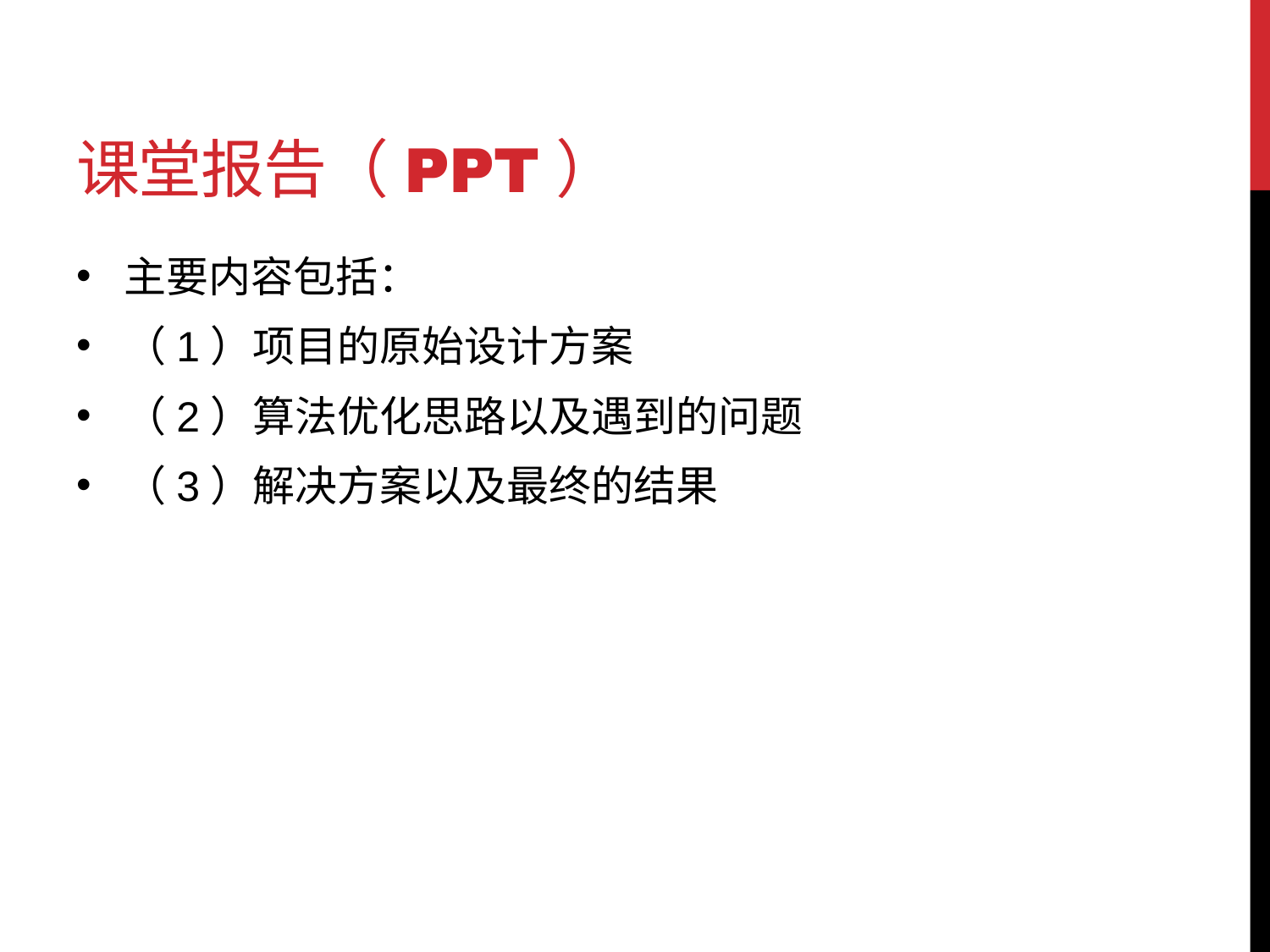

# 课堂报告（ppt）
主要内容包括：
（1）项目的原始设计方案
（2）算法优化思路以及遇到的问题
（3）解决方案以及最终的结果